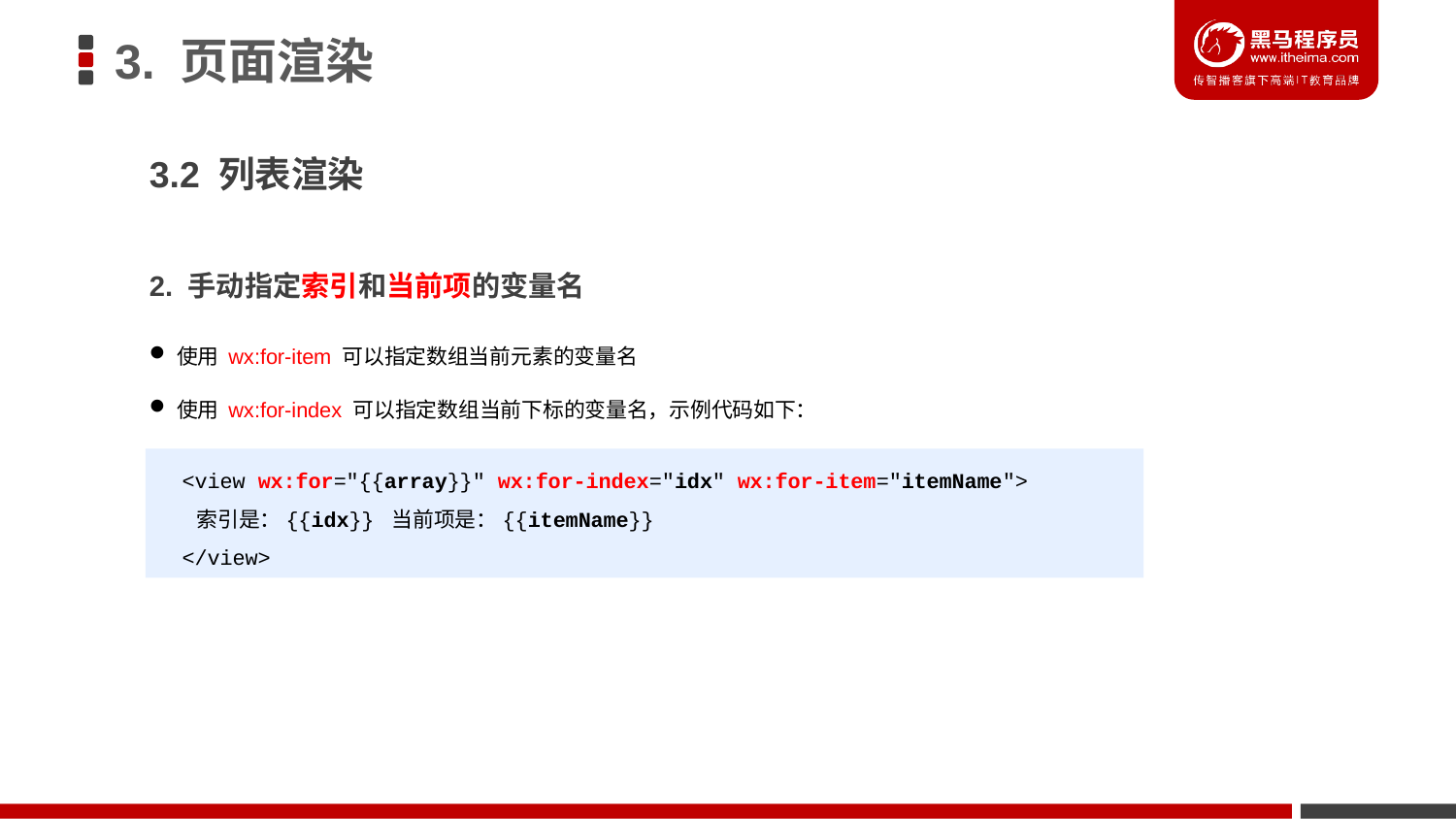

# 3. 页面渲染
3.2 列表渲染
2. 手动指定索引和当前项的变量名
使用 wx:for-item 可以指定数组当前元素的变量名
使用 wx:for-index 可以指定数组当前下标的变量名，示例代码如下：
<view wx:for="{{array}}" wx:for-index="idx" wx:for-item="itemName">
  索引是：{{idx}} 当前项是：{{itemName}}
</view>